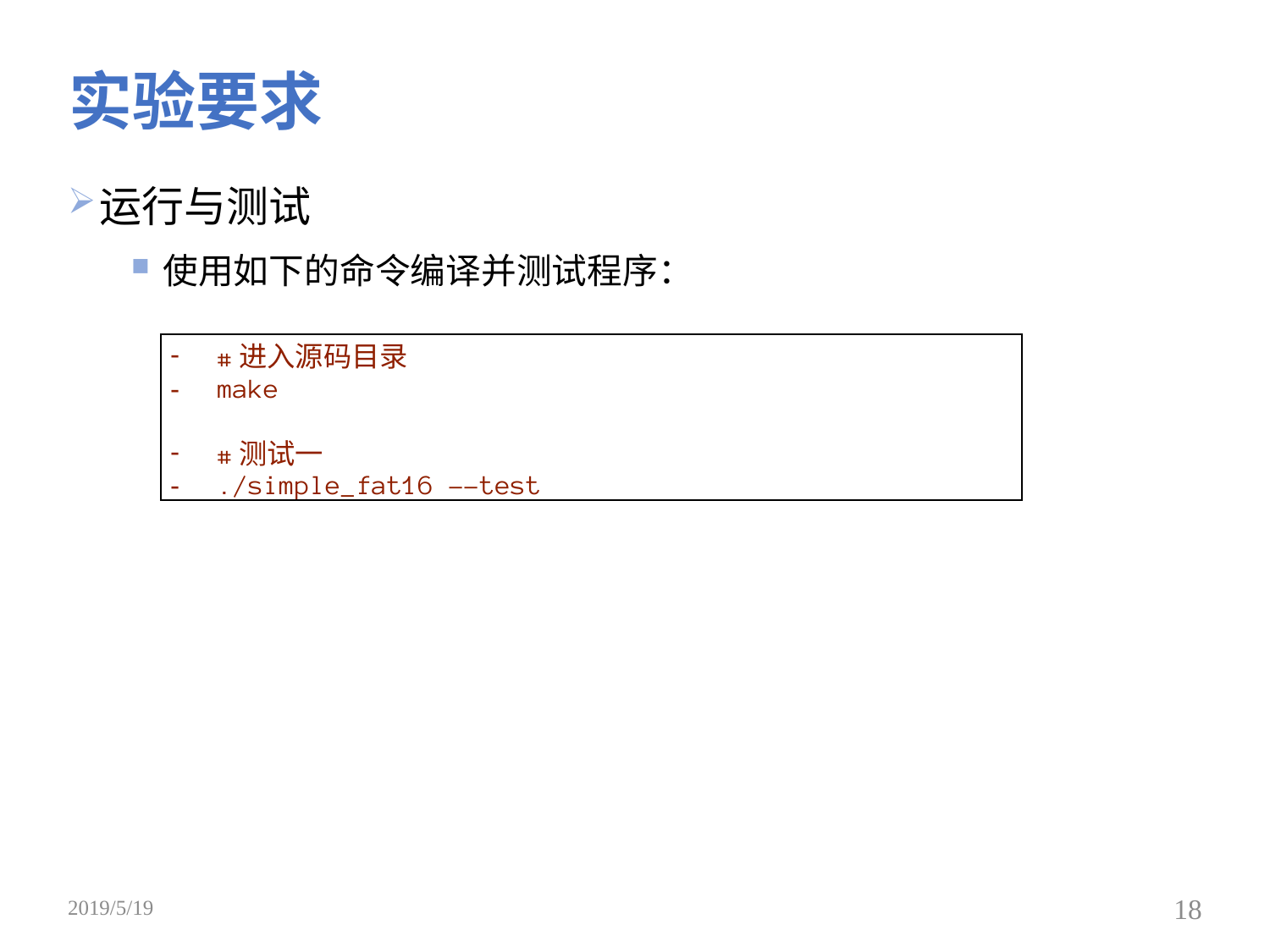

# 实验要求
运行与测试
使用如下的命令编译并测试程序：

| #进入源码目录 make #测试一 ./simple\_fat16 --test |
| --- |
2019/5/19
18